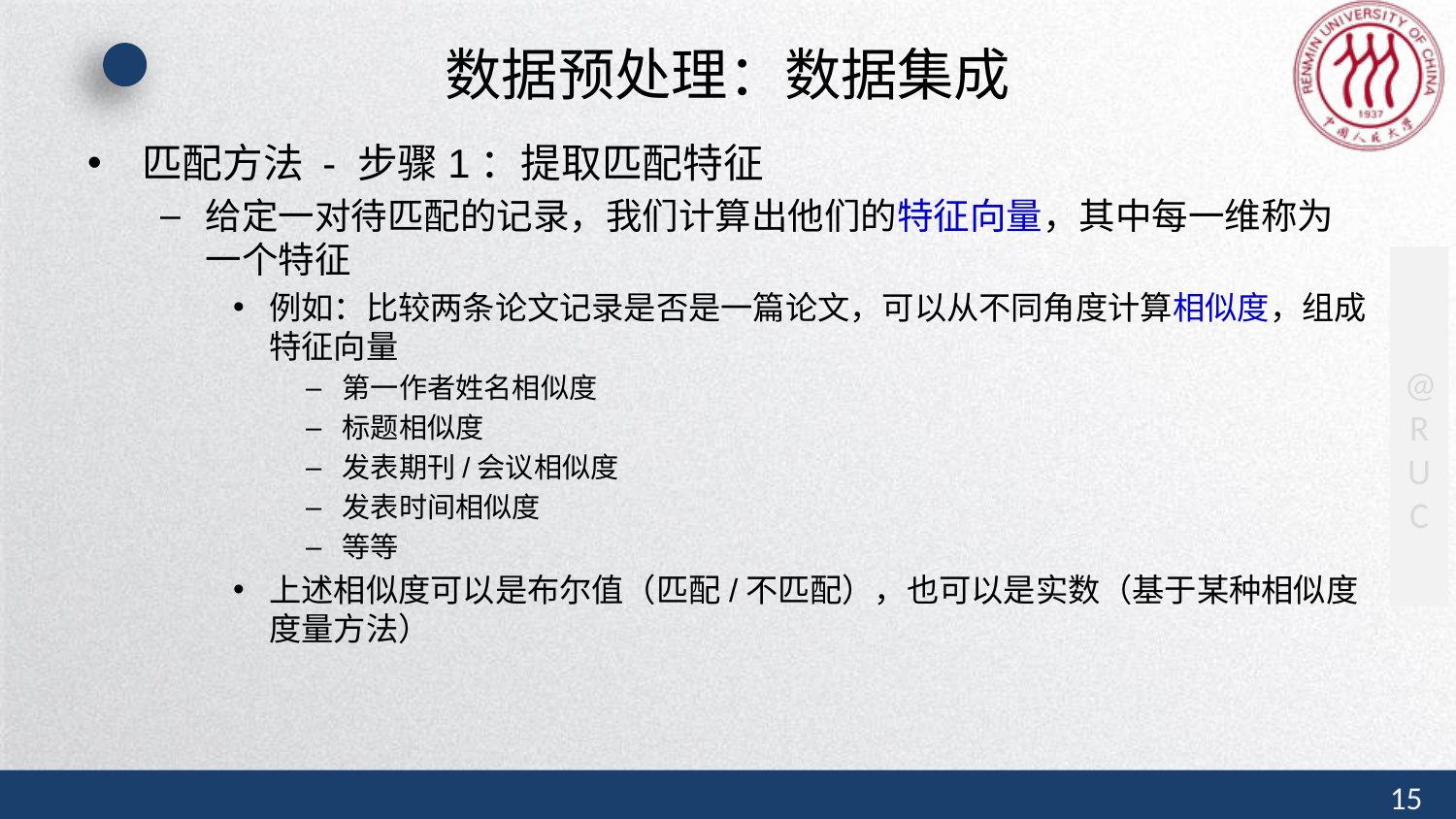

# 数据预处理：数据集成
匹配方法 - 步骤1：提取匹配特征
给定一对待匹配的记录，我们计算出他们的特征向量，其中每一维称为一个特征
例如：比较两条论文记录是否是一篇论文，可以从不同角度计算相似度，组成特征向量
第一作者姓名相似度
标题相似度
发表期刊/会议相似度
发表时间相似度
等等
上述相似度可以是布尔值（匹配/不匹配），也可以是实数（基于某种相似度度量方法）